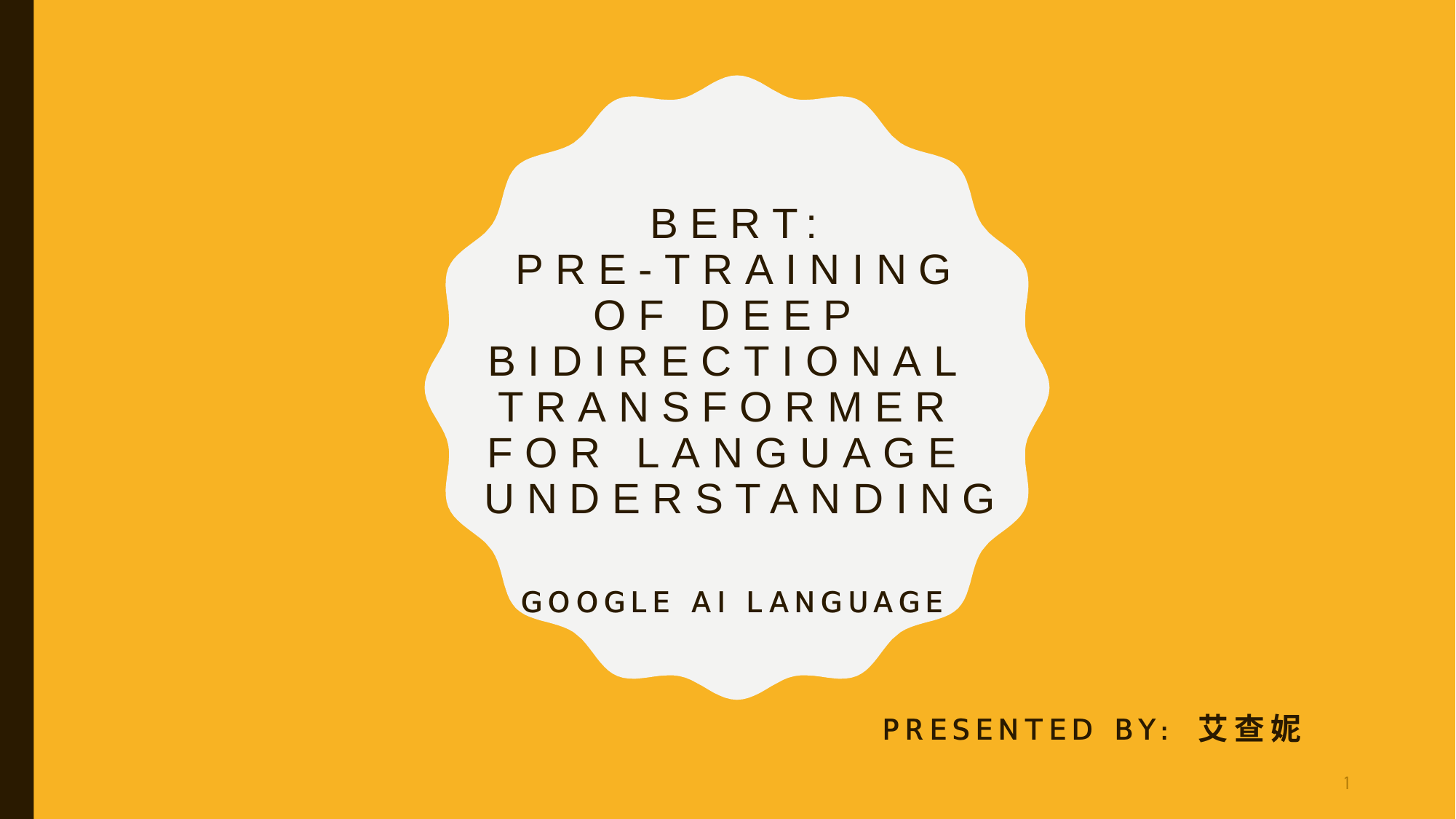

# BERT: Pre-training of Deep Bidirectional Transformer for Language Understanding
Google AI Language
Presented by: 艾查妮
1